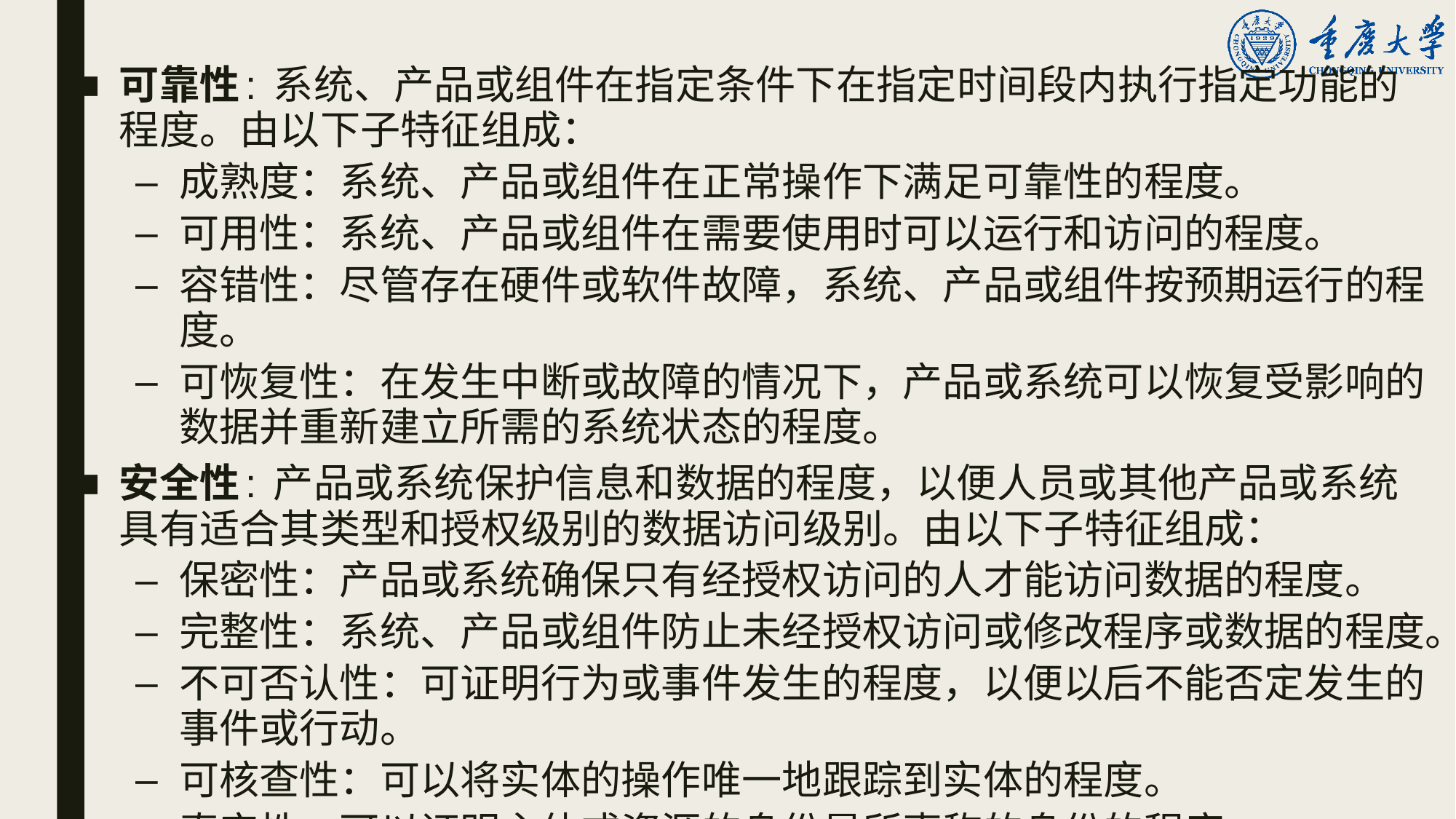

可靠性: 系统、产品或组件在指定条件下在指定时间段内执行指定功能的程度。由以下子特征组成：
成熟度：系统、产品或组件在正常操作下满足可靠性的程度。
可用性：系统、产品或组件在需要使用时可以运行和访问的程度。
容错性：尽管存在硬件或软件故障，系统、产品或组件按预期运行的程度。
可恢复性：在发生中断或故障的情况下，产品或系统可以恢复受影响的数据并重新建立所需的系统状态的程度。
安全性: 产品或系统保护信息和数据的程度，以便人员或其他产品或系统具有适合其类型和授权级别的数据访问级别。由以下子特征组成：
保密性：产品或系统确保只有经授权访问的人才能访问数据的程度。
完整性：系统、产品或组件防止未经授权访问或修改程序或数据的程度。
不可否认性：可证明行为或事件发生的程度，以便以后不能否定发生的事件或行动。
可核查性：可以将实体的操作唯一地跟踪到实体的程度。
真实性：可以证明主体或资源的身份是所声称的身份的程度。